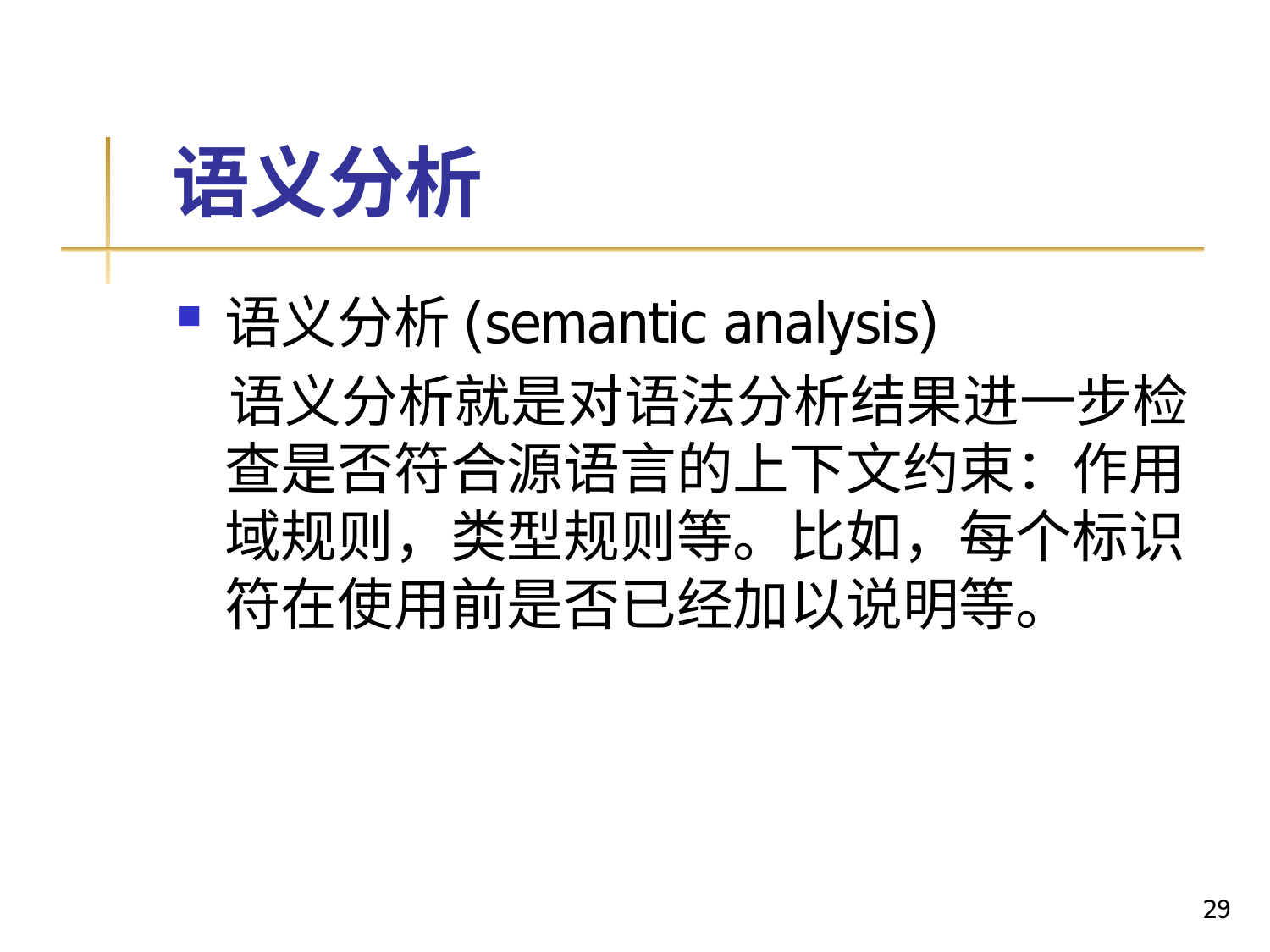

# 语义分析
语义分析(semantic analysis)
   语义分析就是对语法分析结果进一步检查是否符合源语言的上下文约束：作用域规则，类型规则等。比如，每个标识符在使用前是否已经加以说明等。

29